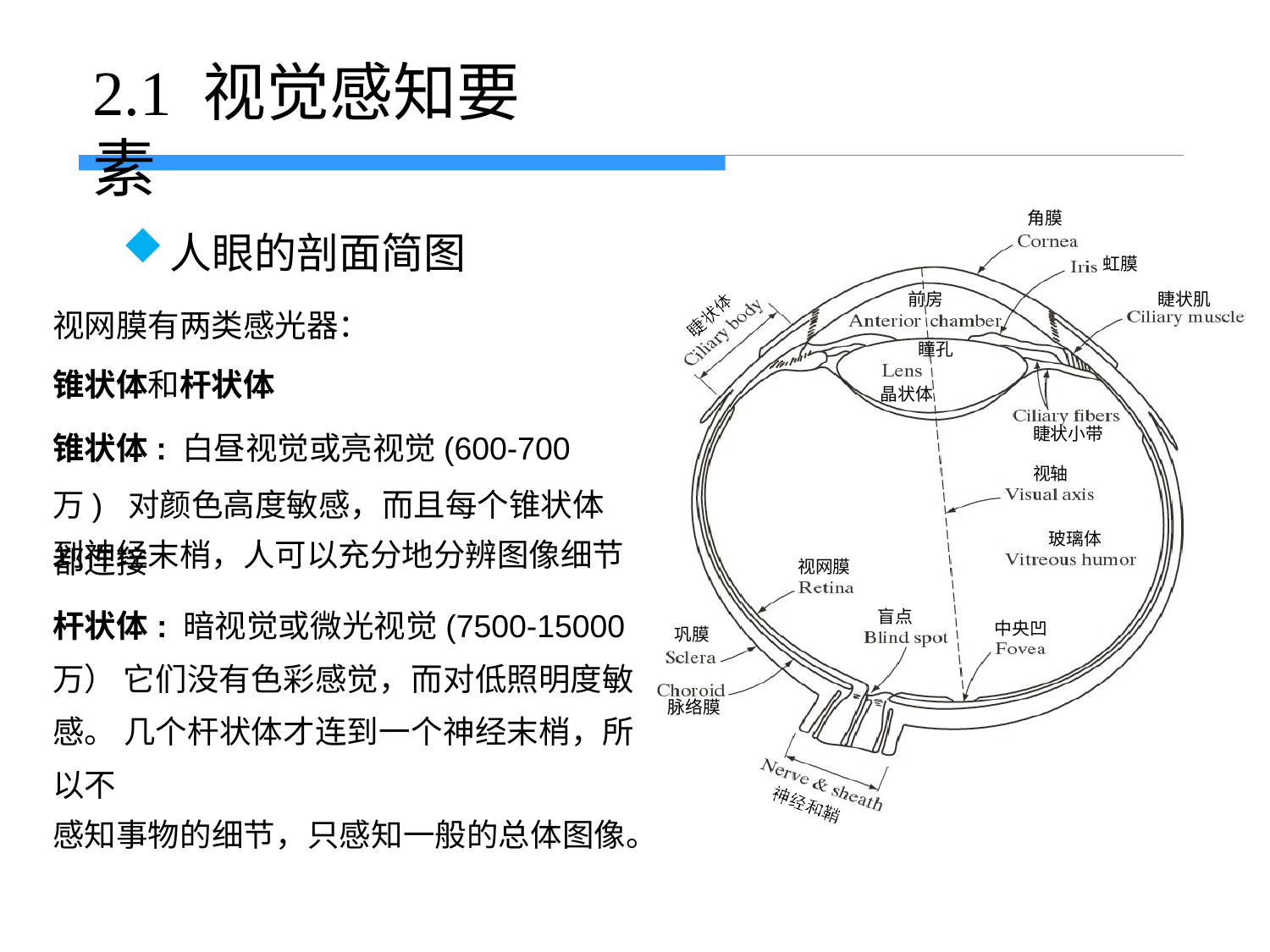

# 2.1 视觉感知要素
角膜

虹膜
前房
睫状肌

瞳孔
晶状体
睫状小带
视轴
玻璃体
视网膜
盲点
中央凹
巩膜
脉络膜

人眼的剖面简图
视网膜有两类感光器：
锥状体和杆状体
锥状体:白昼视觉或亮视觉(600-700万)  对颜色高度敏感，而且每个锥状体都连接
到神经末梢，人可以充分地分辨图像细节
杆状体:暗视觉或微光视觉(7500-15000万） 它们没有色彩感觉，而对低照明度敏感。 几个杆状体才连到一个神经末梢，所以不
感知事物的细节，只感知一般的总体图像。